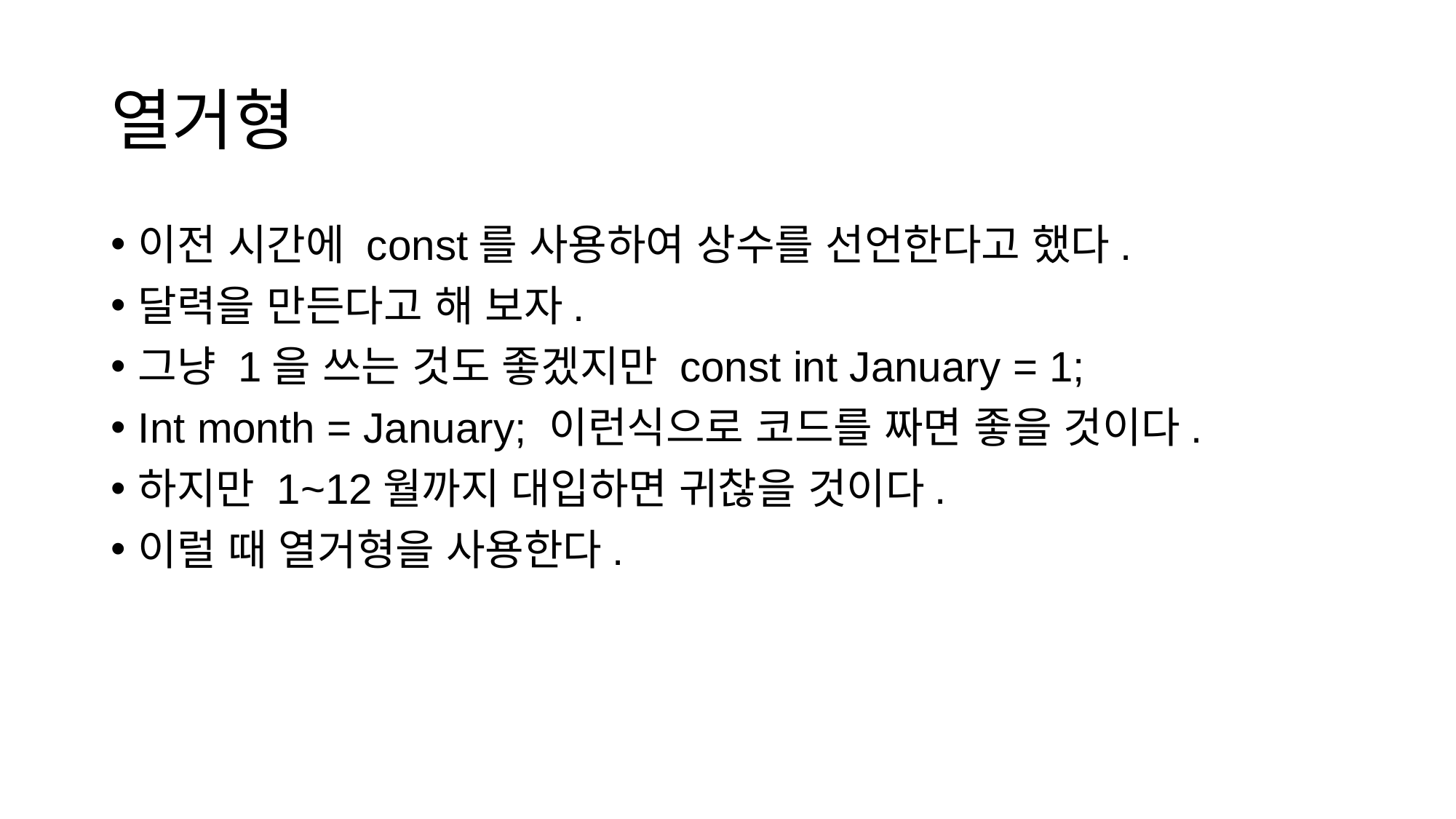

# 열거형
이전 시간에 const를 사용하여 상수를 선언한다고 했다.
달력을 만든다고 해 보자.
그냥 1을 쓰는 것도 좋겠지만 const int January = 1;
Int month = January; 이런식으로 코드를 짜면 좋을 것이다.
하지만 1~12월까지 대입하면 귀찮을 것이다.
이럴 때 열거형을 사용한다.